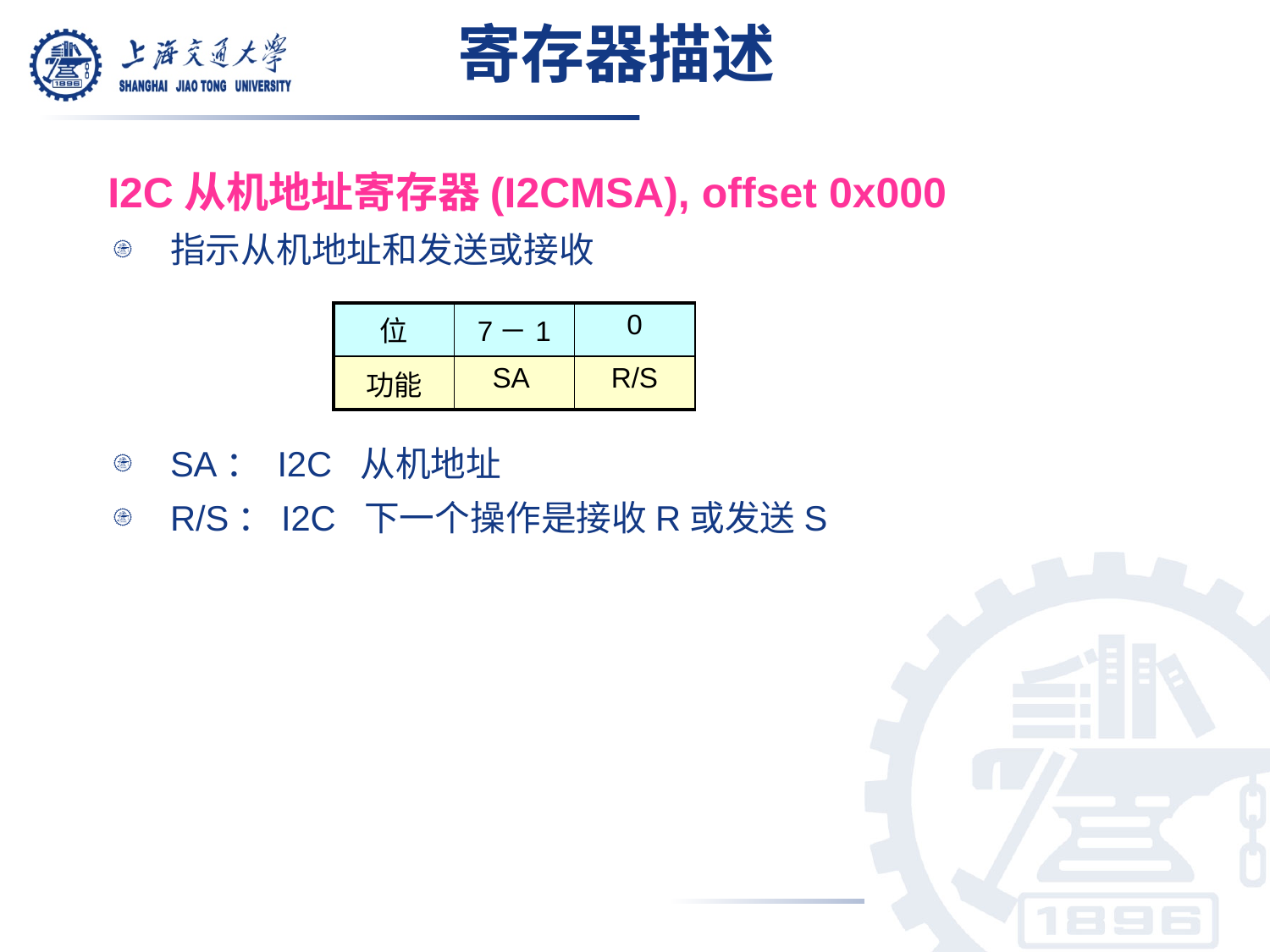

寄存器描述
I2C从机地址寄存器(I2CMSA), offset 0x000
指示从机地址和发送或接收

SA： I2C  从机地址
R/S：I2C  下一个操作是接收R或发送S
| 位 | 7－1 | 0 |
| --- | --- | --- |
| 功能 | SA | R/S |